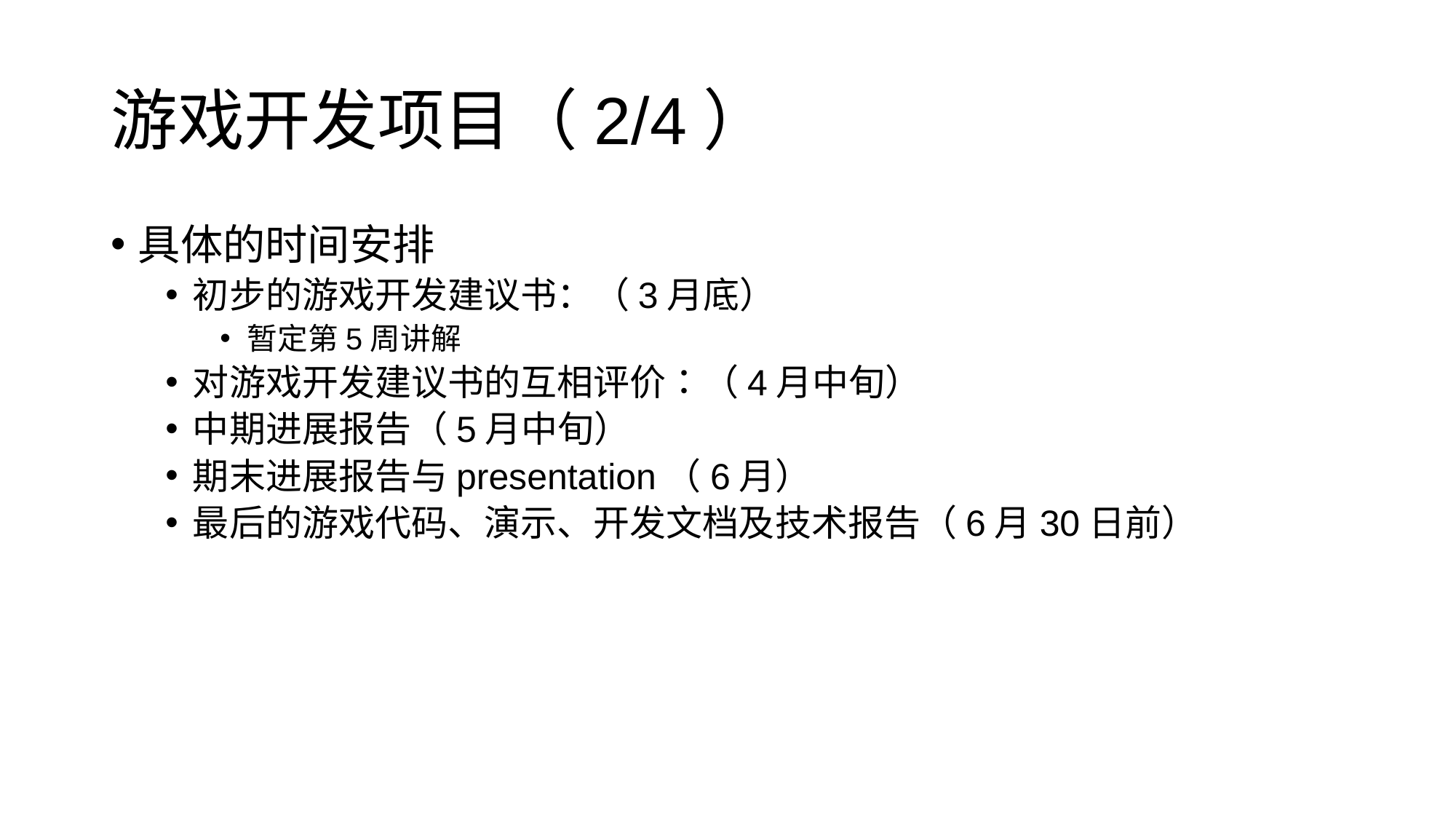

# 游戏开发项目（2/4）
具体的时间安排
初步的游戏开发建议书：（3月底）
暂定第5周讲解
对游戏开发建议书的互相评价：（4月中旬）
中期进展报告（5月中旬）
期末进展报告与presentation（6月）
最后的游戏代码、演示、开发文档及技术报告（6月30日前）